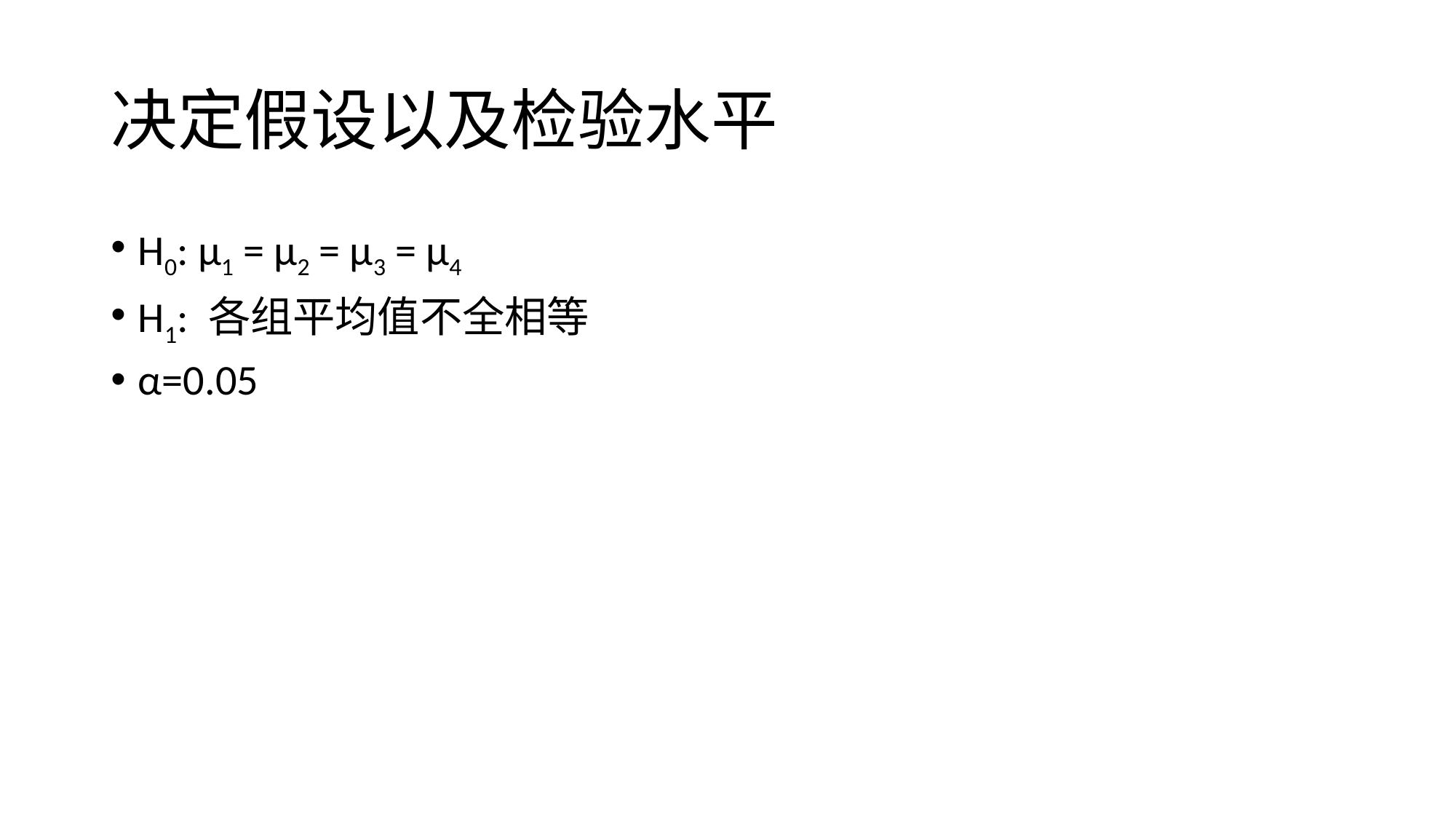

# 决定假设以及检验水平
H0: μ1 = μ2 = μ3 = μ4
H1: 各组平均值不全相等
α=0.05